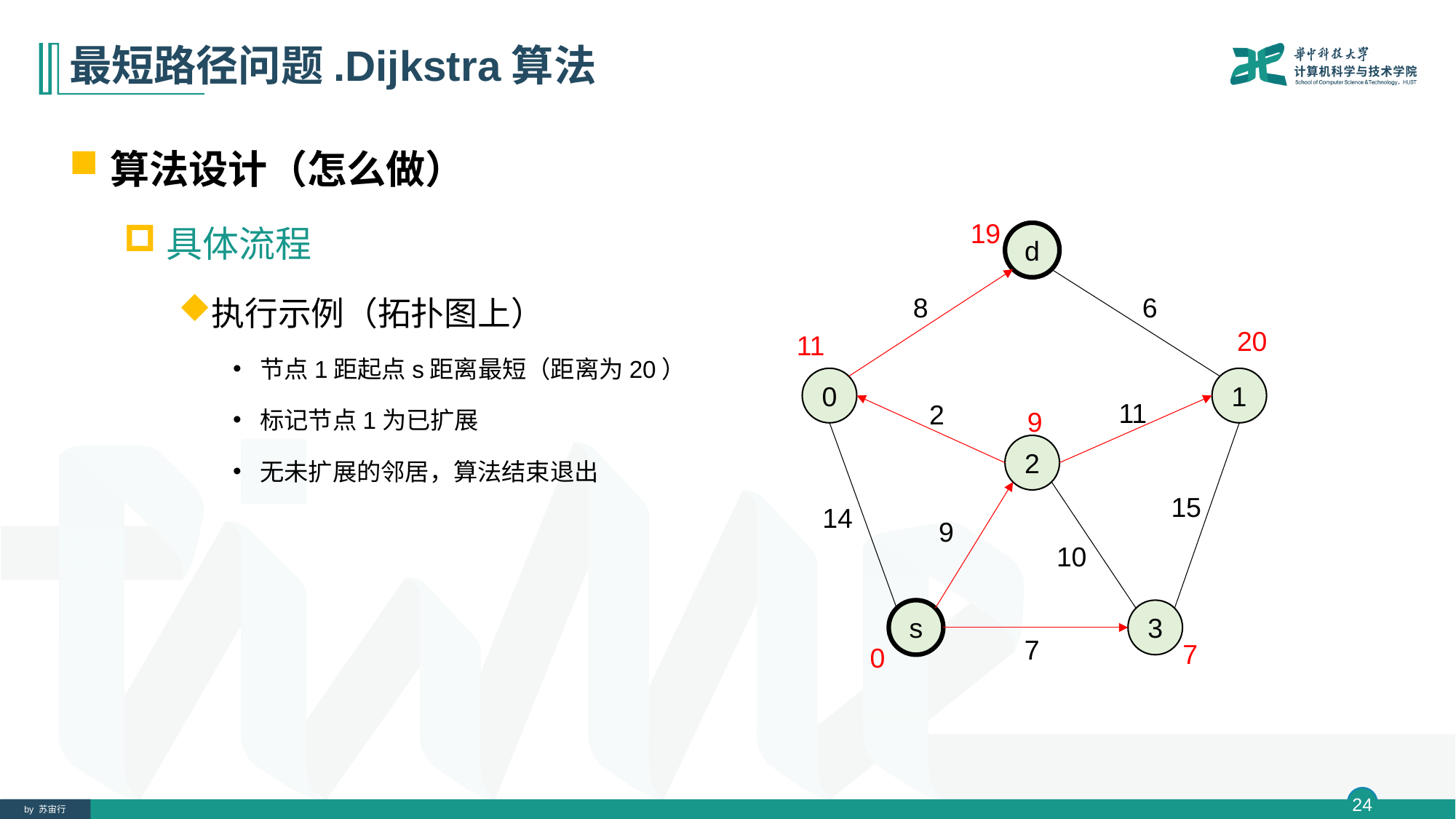

# 最短路径问题.Dijkstra算法
算法设计（怎么做）
具体流程
执行示例（拓扑图上）
节点1距起点s距离最短（距离为20）
标记节点1为已扩展
无未扩展的邻居，算法结束退出
19
d
8
6
20
11
0
1
11
2
9
2
15
14
9
10
s
3
7
7
0